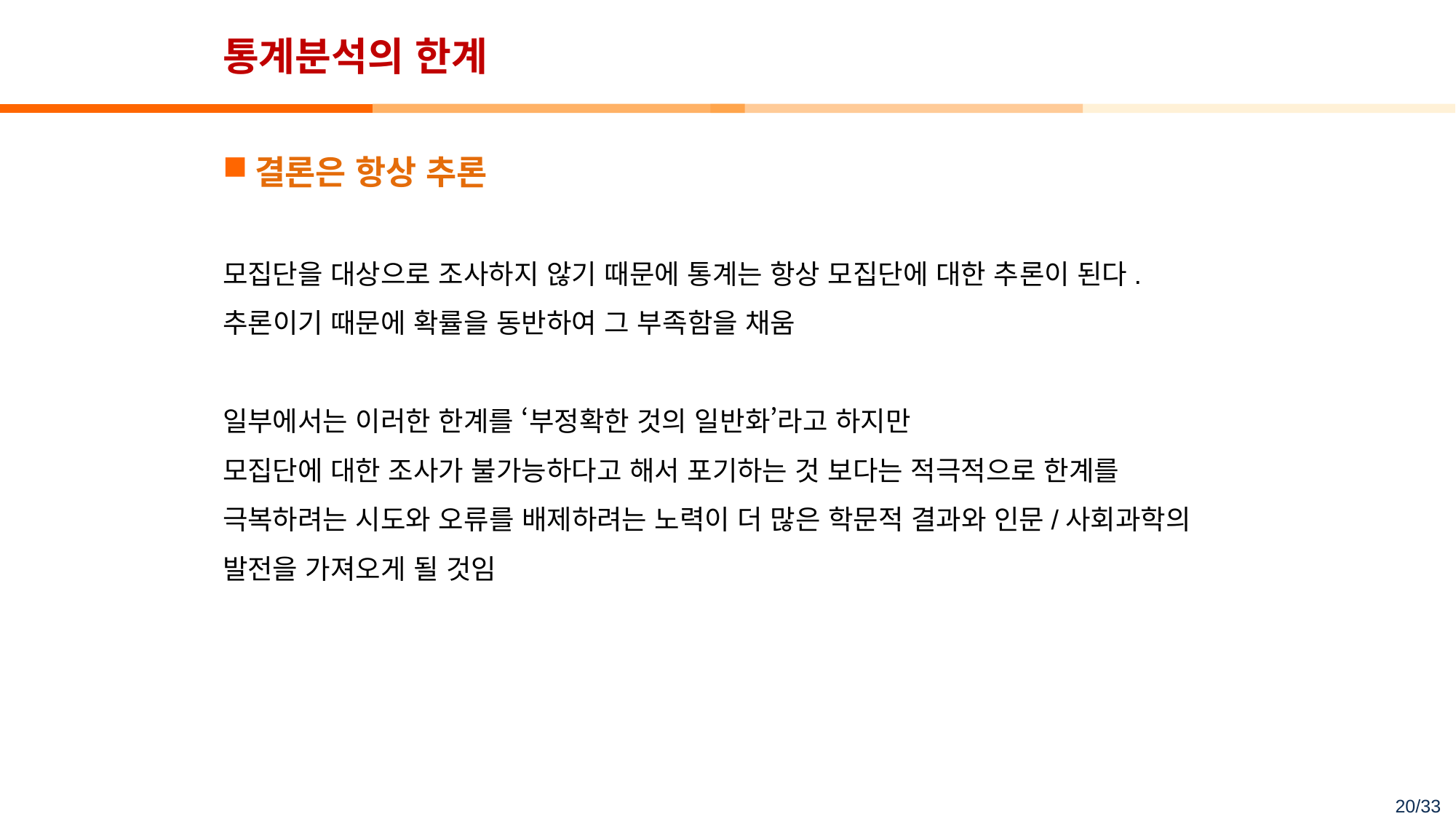

# 통계분석의 한계
결론은 항상 추론

모집단을 대상으로 조사하지 않기 때문에 통계는 항상 모집단에 대한 추론이 된다.
추론이기 때문에 확률을 동반하여 그 부족함을 채움

일부에서는 이러한 한계를 ‘부정확한 것의 일반화’라고 하지만
모집단에 대한 조사가 불가능하다고 해서 포기하는 것 보다는 적극적으로 한계를 극복하려는 시도와 오류를 배제하려는 노력이 더 많은 학문적 결과와 인문/사회과학의 발전을 가져오게 될 것임